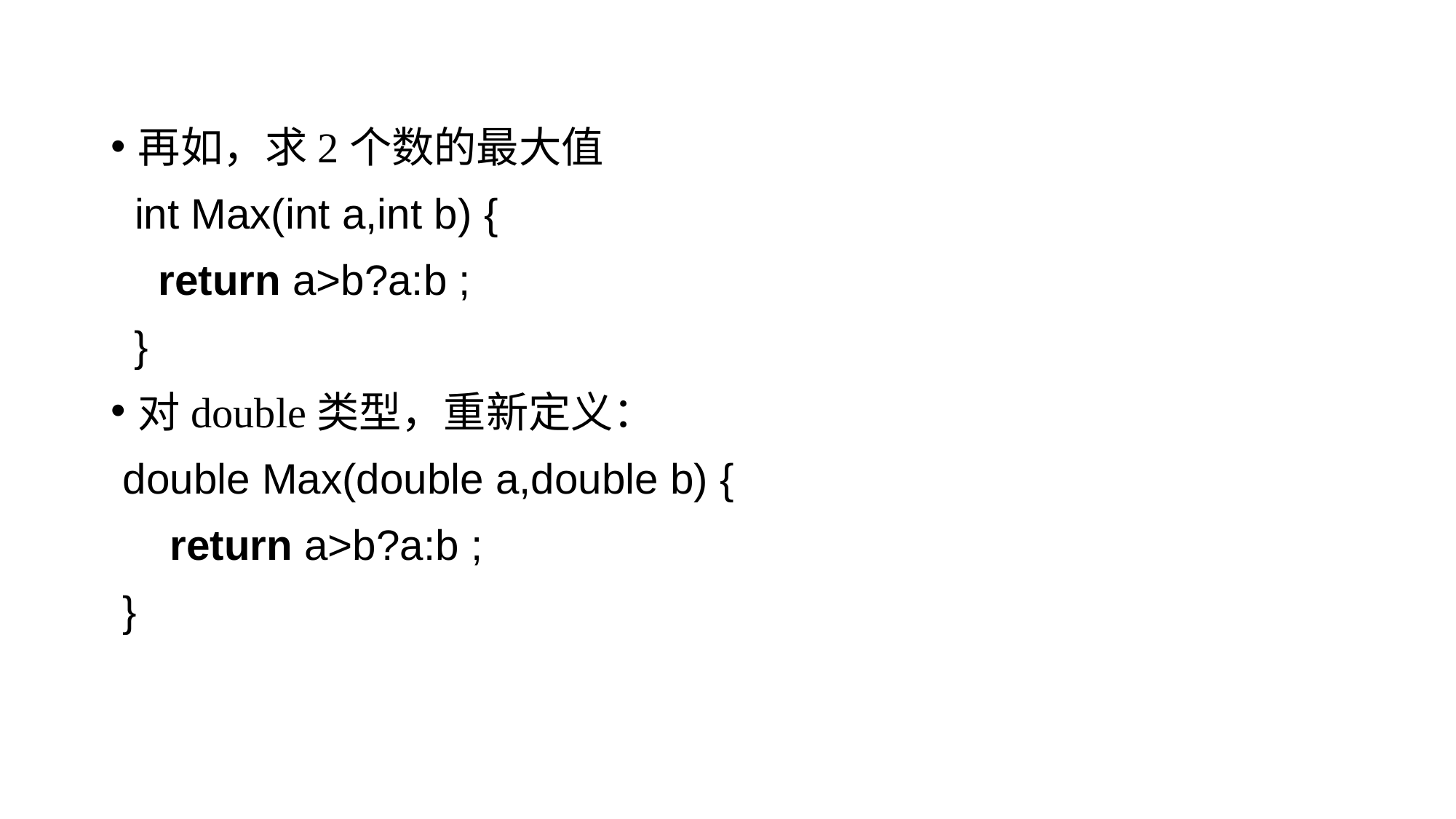

再如，求2个数的最大值
  int Max(int a,int b) {
    return a>b?a:b ;
  }
对double类型，重新定义：
 double Max(double a,double b) {
     return a>b?a:b ;
 }